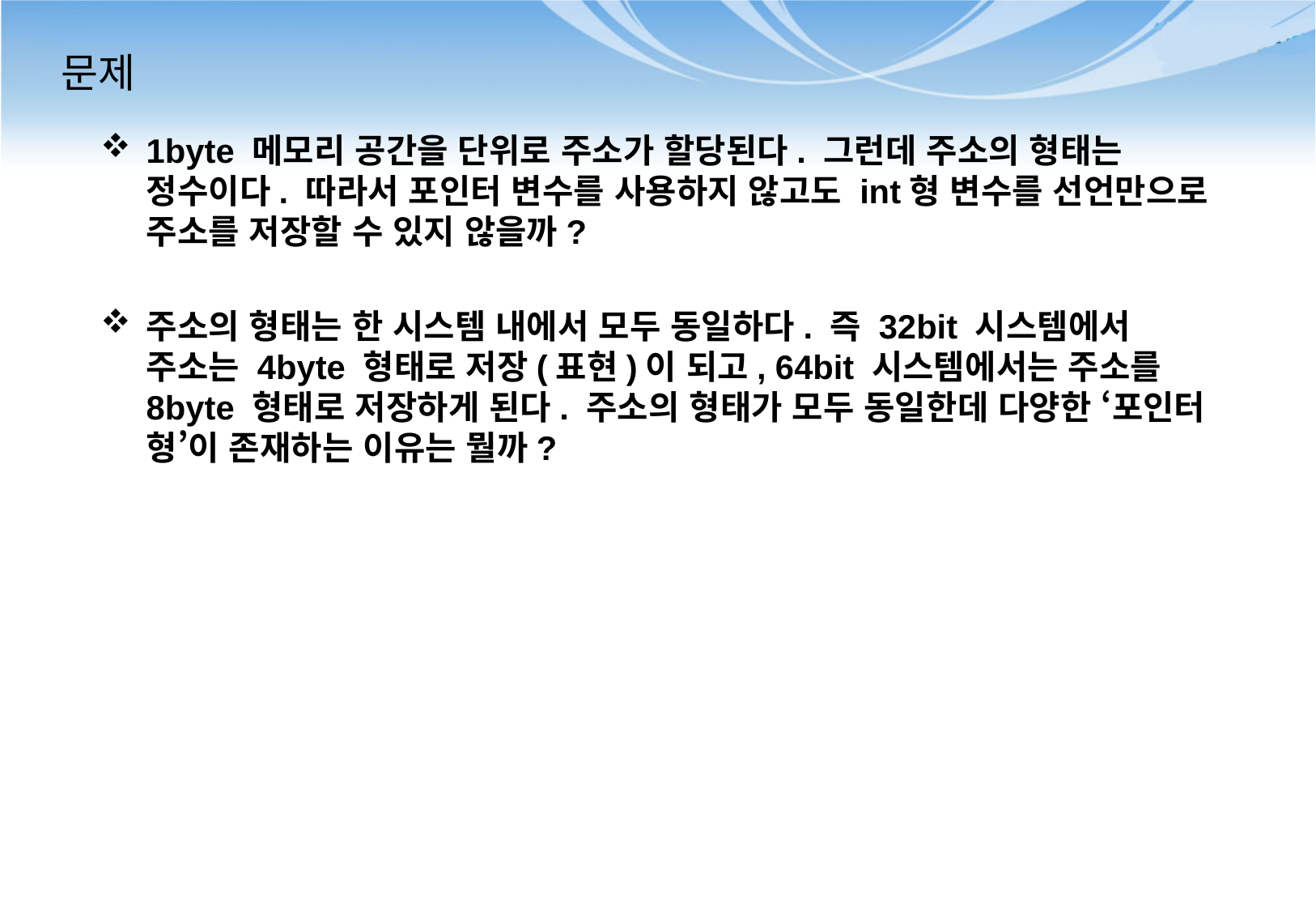

# 문제
1byte 메모리 공간을 단위로 주소가 할당된다. 그런데 주소의 형태는 정수이다. 따라서 포인터 변수를 사용하지 않고도 int형 변수를 선언만으로 주소를 저장할 수 있지 않을까?

주소의 형태는 한 시스템 내에서 모두 동일하다. 즉 32bit 시스템에서 주소는 4byte 형태로 저장(표현)이 되고, 64bit 시스템에서는 주소를 8byte 형태로 저장하게 된다. 주소의 형태가 모두 동일한데 다양한 ‘포인터 형’이 존재하는 이유는 뭘까?